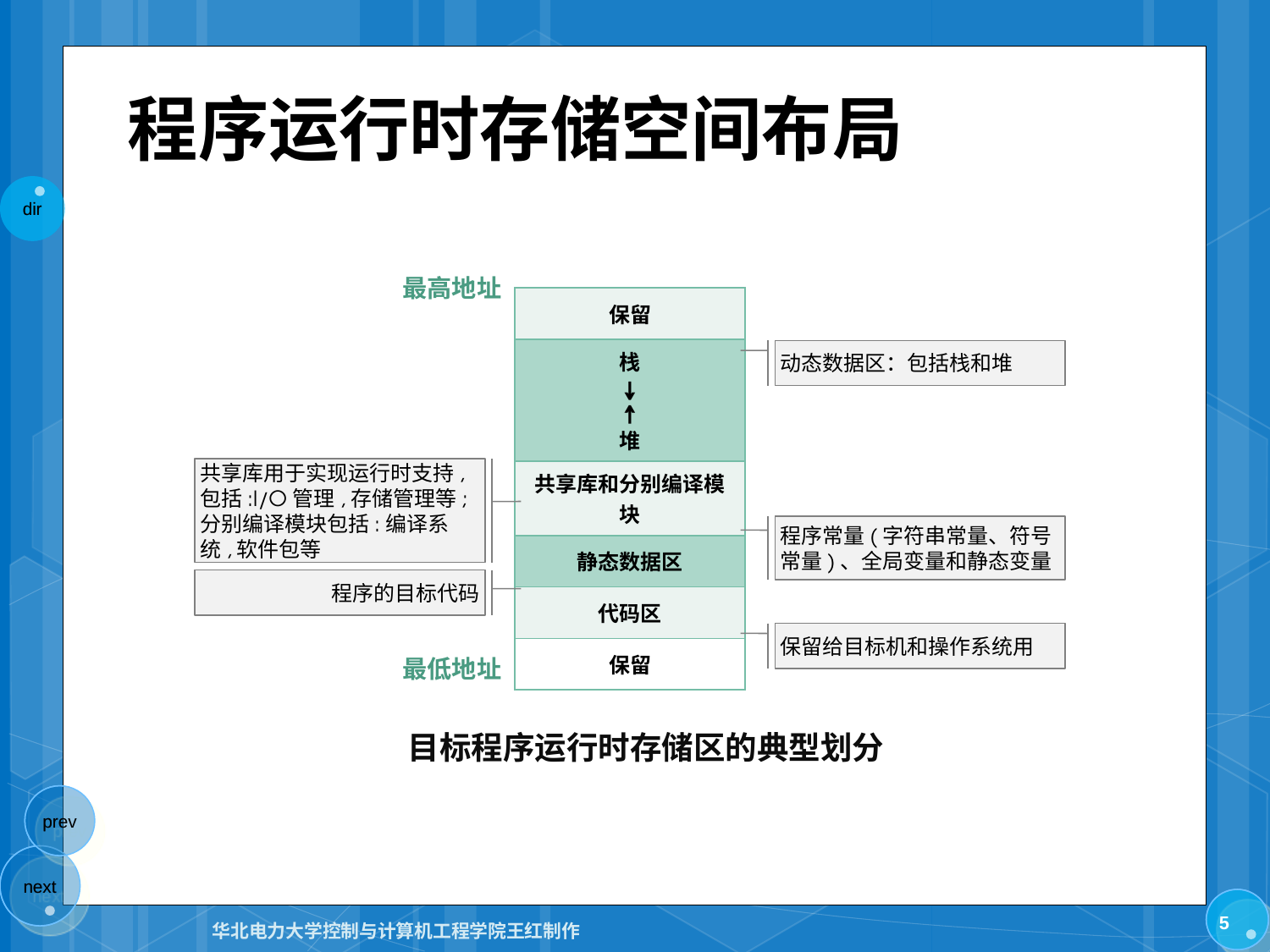

# 程序运行时存储空间布局
最高地址
| 保留 |
| --- |
| 栈 ↓ ↑ 堆 |
| 共享库和分别编译模块 |
| 静态数据区 |
| 代码区 |
| 保留 |
动态数据区：包括栈和堆
共享库用于实现运行时支持,包括:I/O管理,存储管理等;
分别编译模块包括:编译系统,软件包等
程序常量(字符串常量、符号常量)、全局变量和静态变量
程序的目标代码
保留给目标机和操作系统用
最低地址
目标程序运行时存储区的典型划分
5
华北电力大学控制与计算机工程学院王红制作